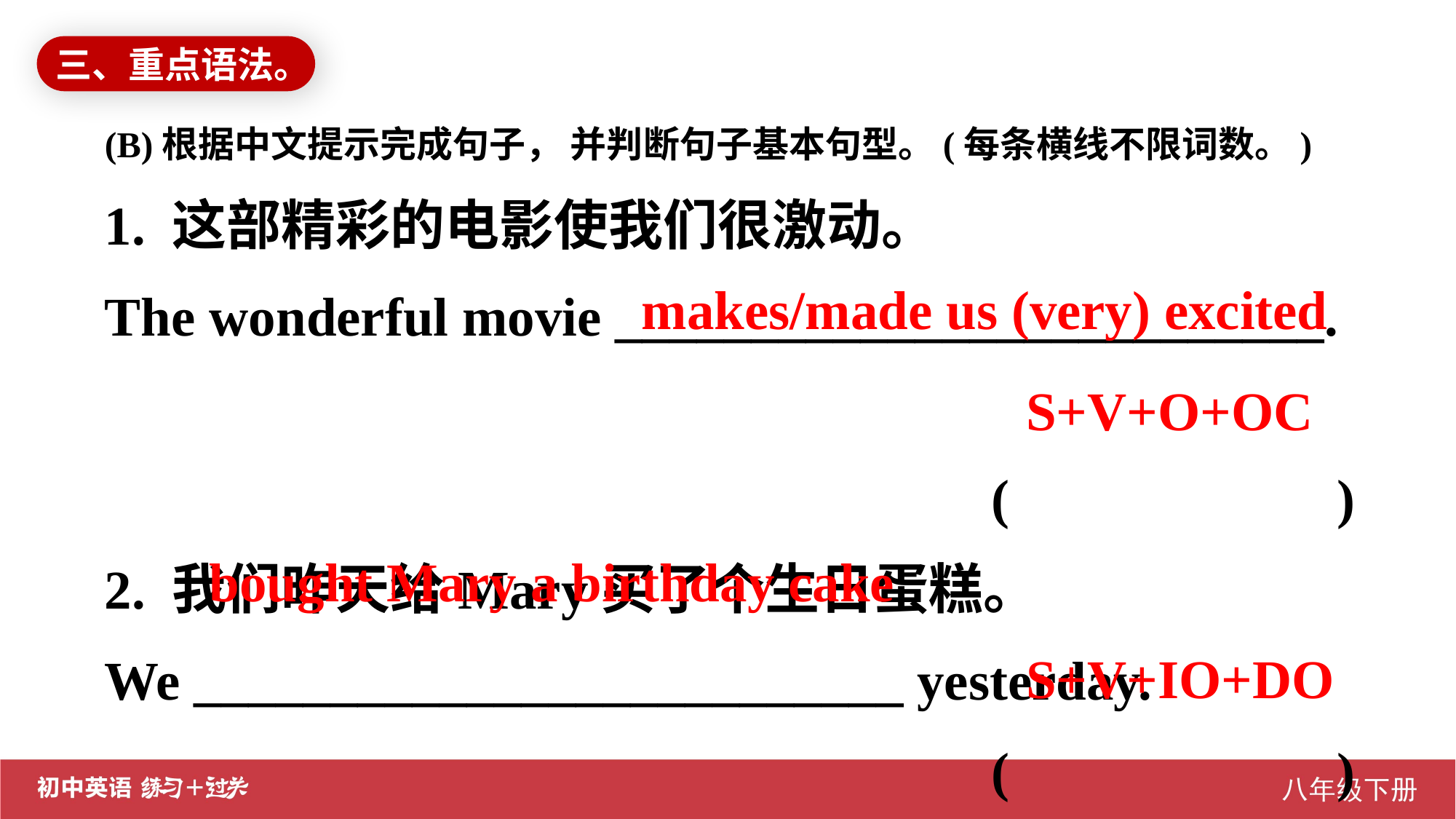

三、重点语法。
(B)根据中文提示完成句子， 并判断句子基本句型。(每条横线不限词数。)
1. 这部精彩的电影使我们很激动。
The wonderful movie __________________________.
                                                                 (                        )
2. 我们昨天给Mary买了个生日蛋糕。
We __________________________ yesterday.
                                                                 (                        )

makes/made us (very) excited
S+V+O+OC
bought Mary a birthday cake
S+V+IO+DO